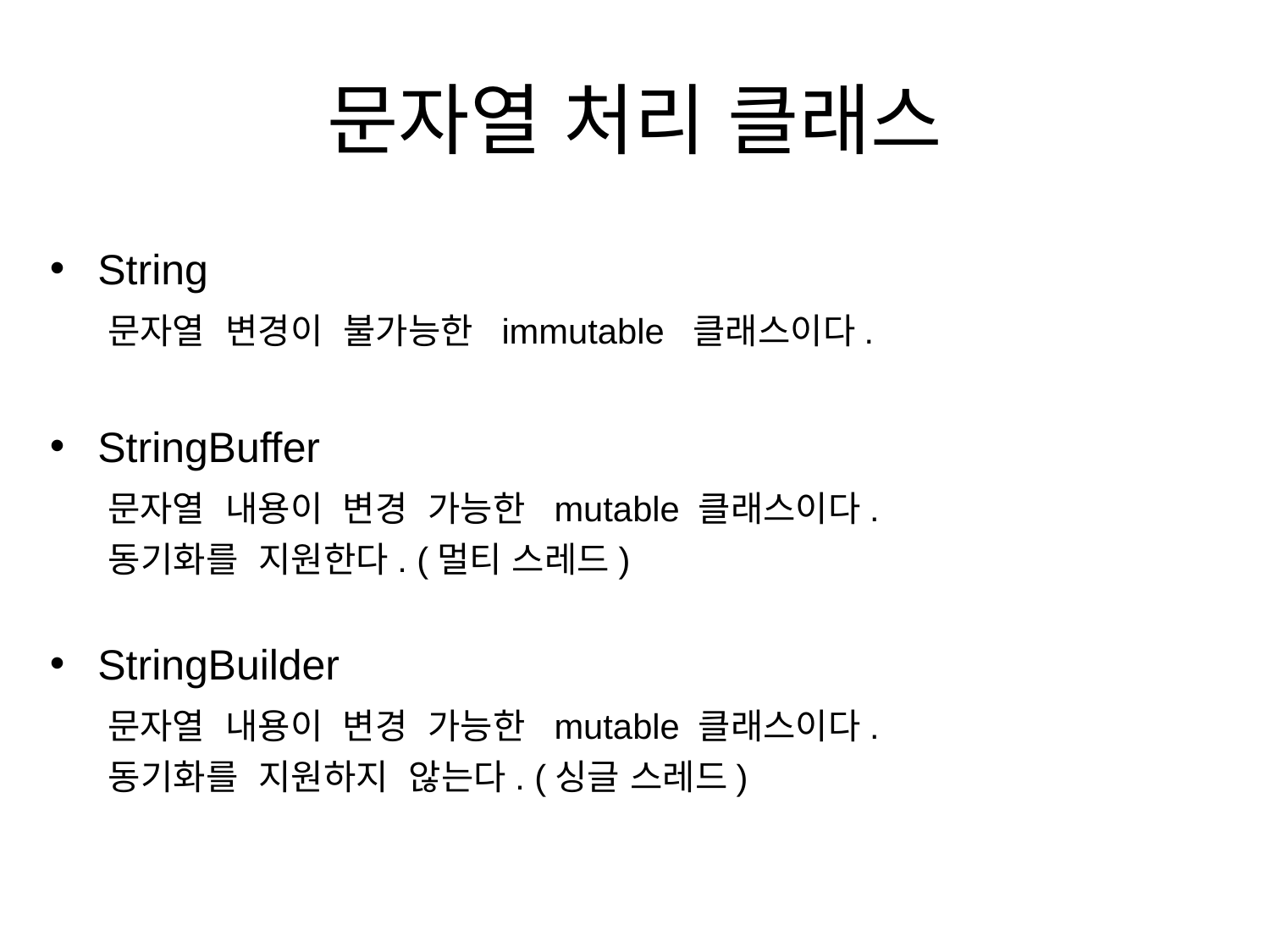

# 문자열 처리 클래스
String
    문자열  변경이  불가능한  immutable  클래스이다.

StringBuffer
    문자열  내용이  변경  가능한  mutable 클래스이다.
     동기화를  지원한다. (멀티 스레드)

StringBuilder
    문자열  내용이  변경  가능한  mutable 클래스이다.
     동기화를  지원하지  않는다. (싱글 스레드)